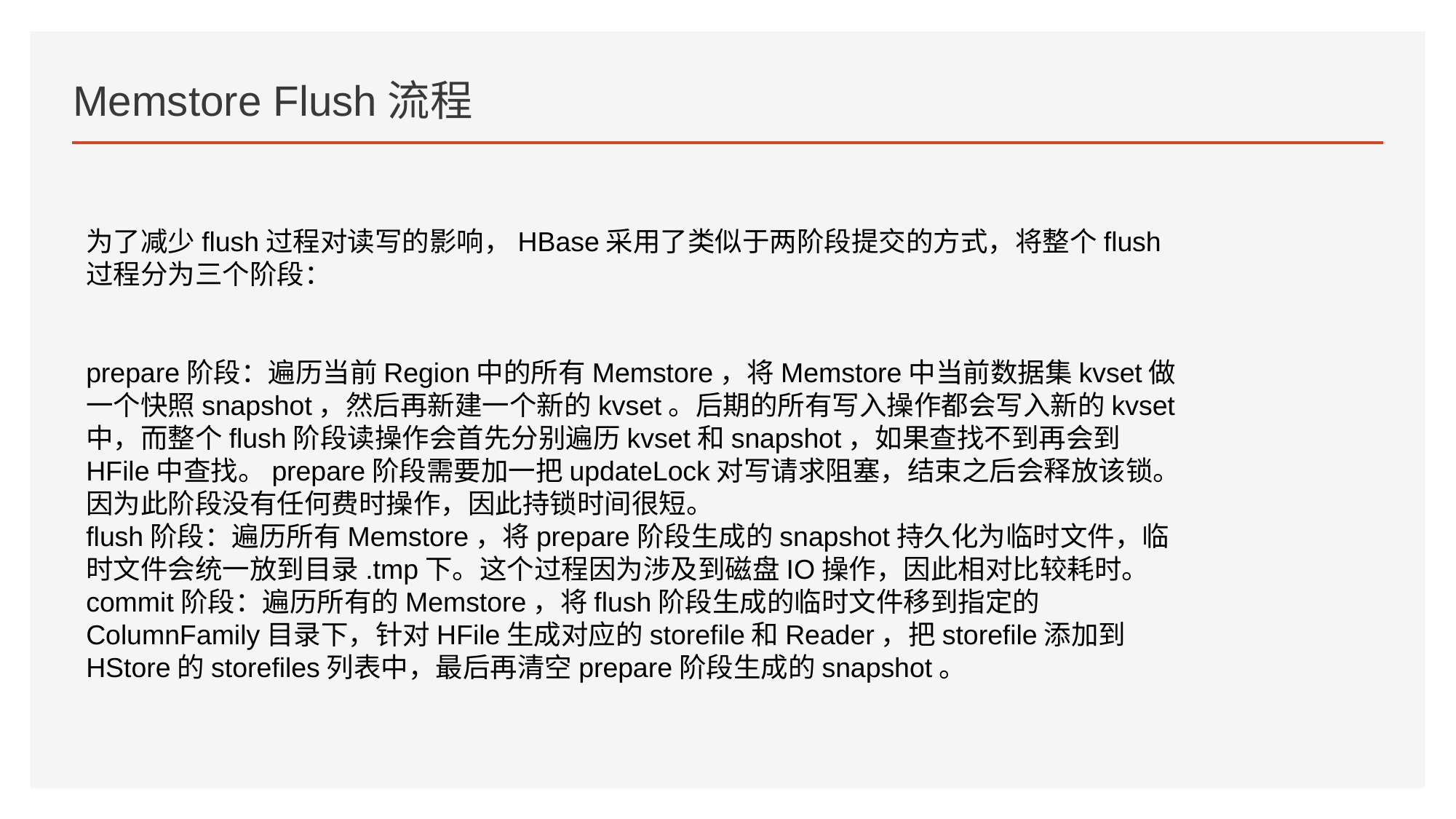

# Memstore Flush流程

为了减少flush过程对读写的影响，HBase采用了类似于两阶段提交的方式，将整个flush过程分为三个阶段：

prepare阶段：遍历当前Region中的所有Memstore，将Memstore中当前数据集kvset做一个快照snapshot，然后再新建一个新的kvset。后期的所有写入操作都会写入新的kvset中，而整个flush阶段读操作会首先分别遍历kvset和snapshot，如果查找不到再会到HFile中查找。prepare阶段需要加一把updateLock对写请求阻塞，结束之后会释放该锁。因为此阶段没有任何费时操作，因此持锁时间很短。
flush阶段：遍历所有Memstore，将prepare阶段生成的snapshot持久化为临时文件，临时文件会统一放到目录.tmp下。这个过程因为涉及到磁盘IO操作，因此相对比较耗时。
commit阶段：遍历所有的Memstore，将flush阶段生成的临时文件移到指定的ColumnFamily目录下，针对HFile生成对应的storefile和Reader，把storefile添加到HStore的storefiles列表中，最后再清空prepare阶段生成的snapshot。